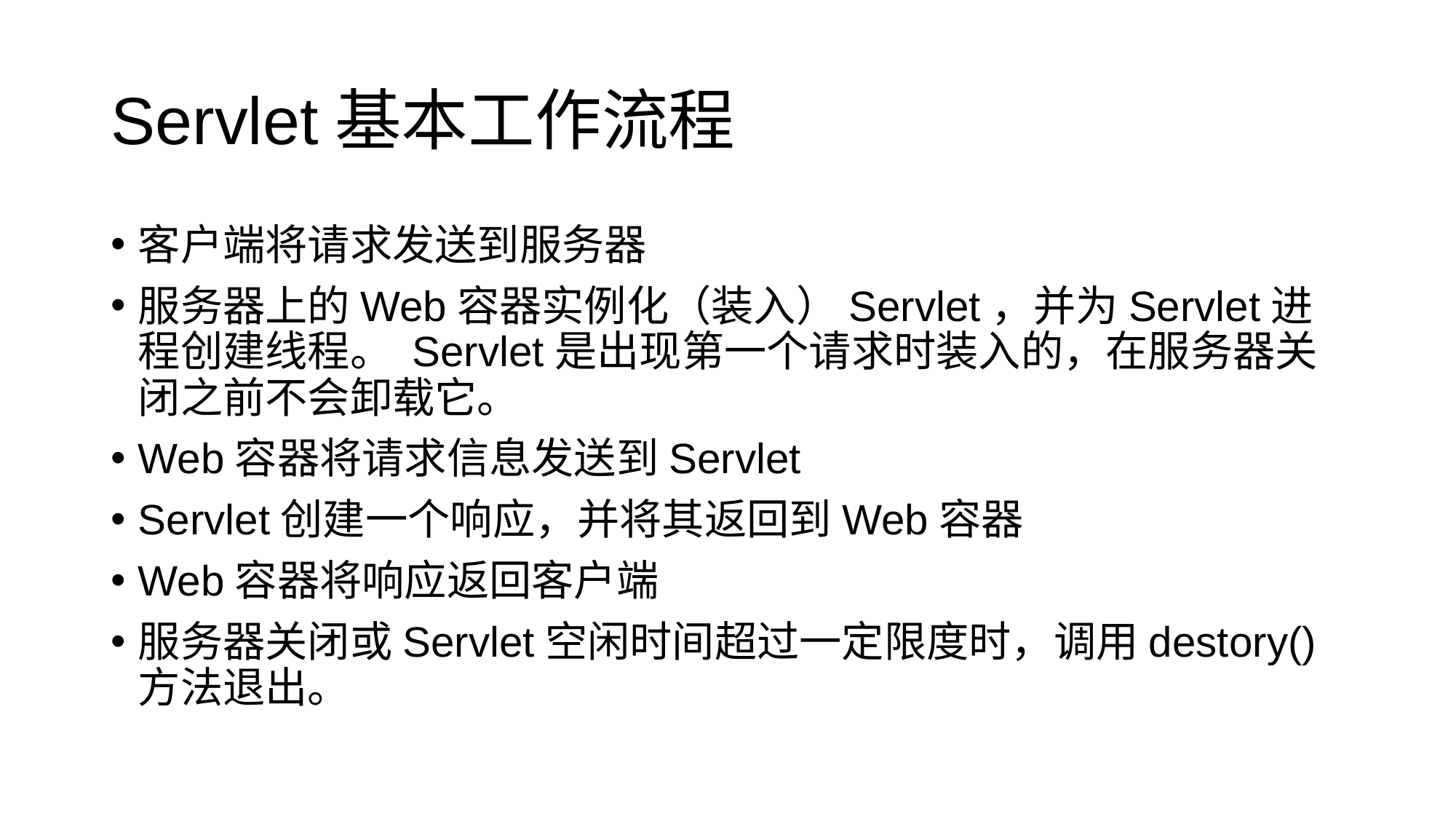

# Servlet基本工作流程
客户端将请求发送到服务器
服务器上的Web容器实例化（装入）Servlet，并为Servlet进程创建线程。 Servlet是出现第一个请求时装入的，在服务器关闭之前不会卸载它。
Web容器将请求信息发送到Servlet
Servlet创建一个响应，并将其返回到Web容器
Web容器将响应返回客户端
服务器关闭或Servlet空闲时间超过一定限度时，调用destory()方法退出。